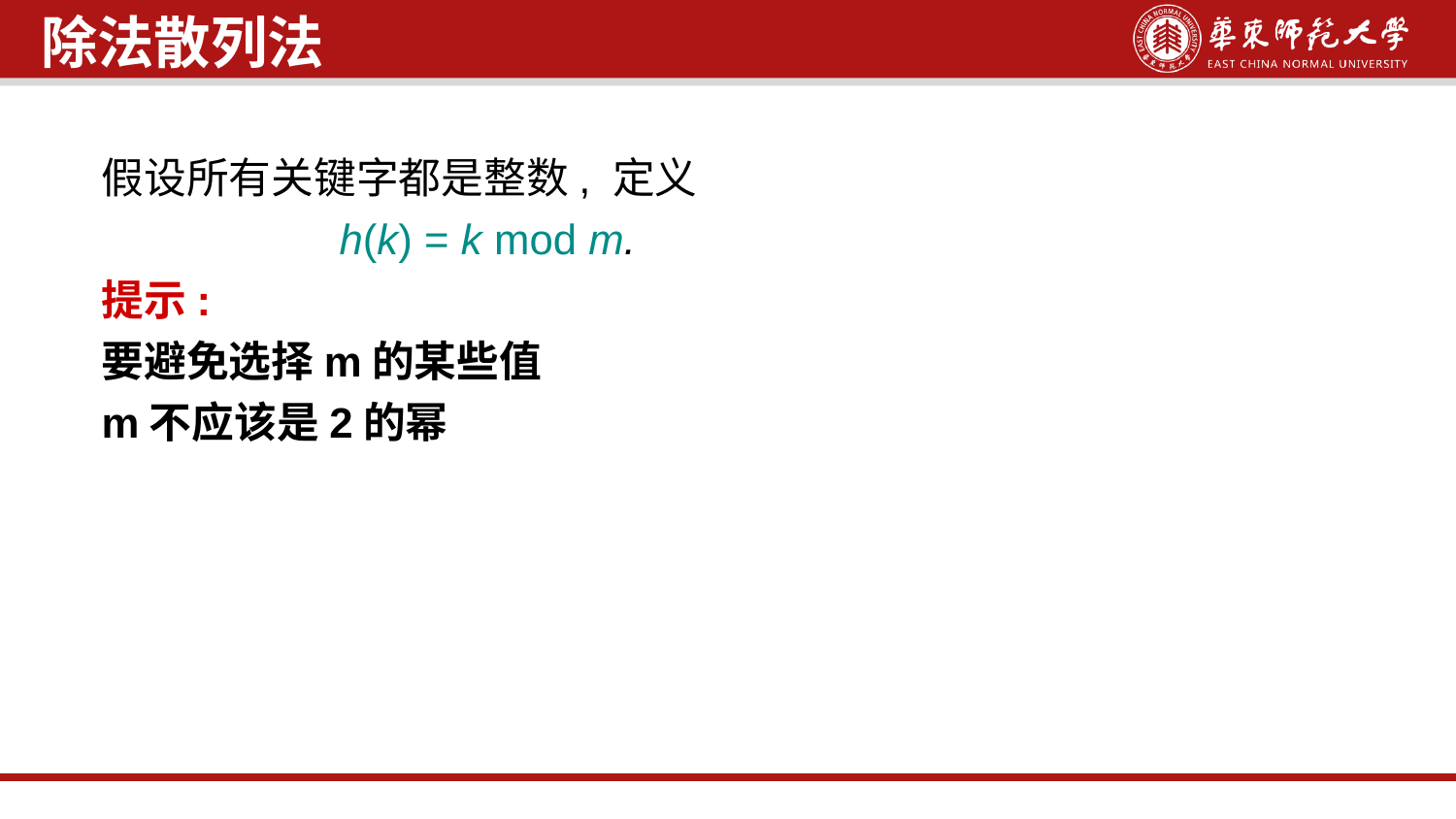

除法散列法
假设所有关键字都是整数, 定义
                    h(k) = k mod m.
提示:
要避免选择m的某些值
m不应该是2的幂